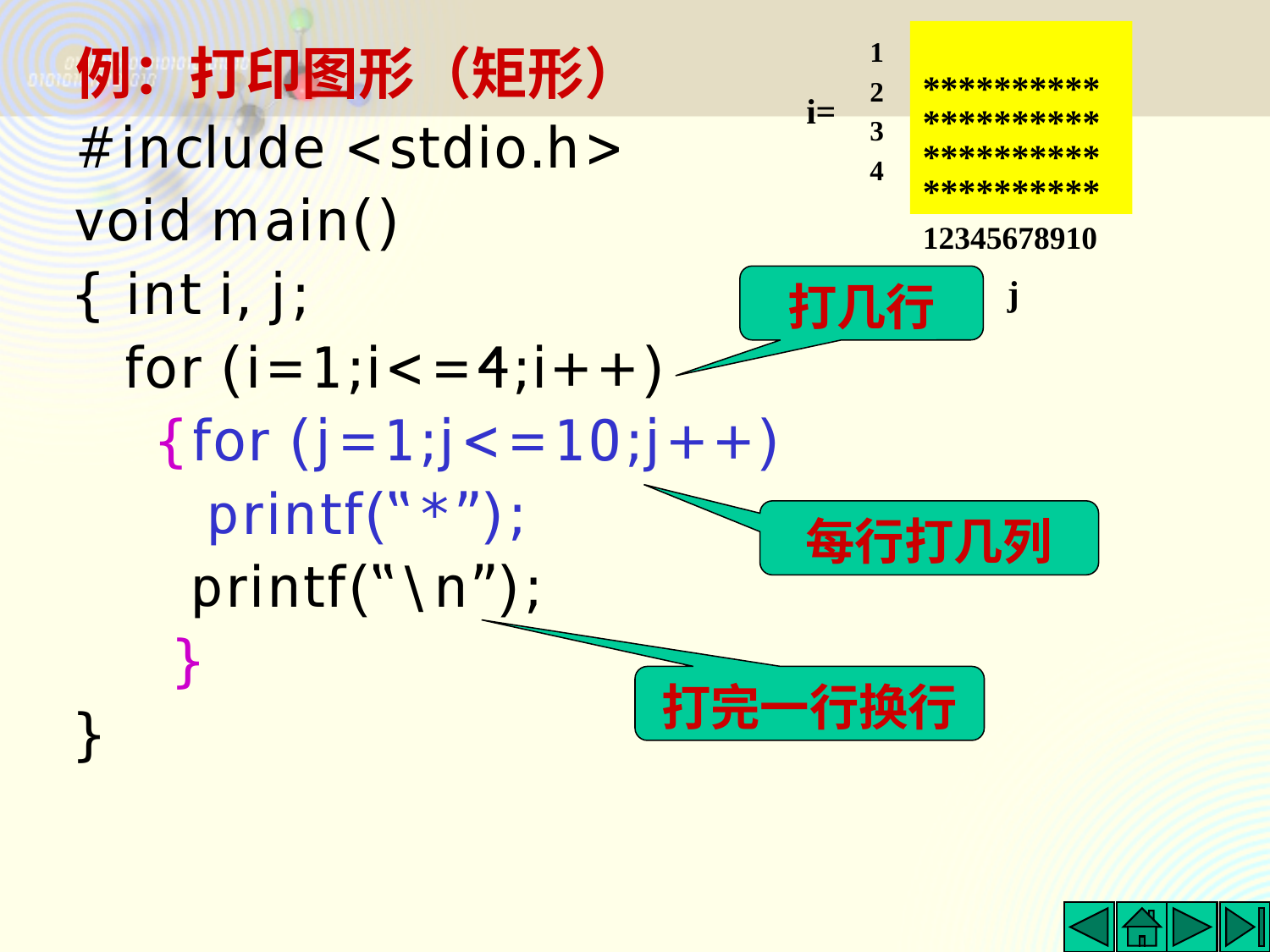

**********
**********
**********
**********
例：打印图形（矩形）
#include <stdio.h>
void main()
{ int i, j;
   for (i=1;i<=4;i++)
     {for (j=1;j<=10;j++)
        printf(“*”);
       printf(“\n”);
      }
}

1
2
3
4
i=
12345678910
j
打几行
每行打几列
打完一行换行